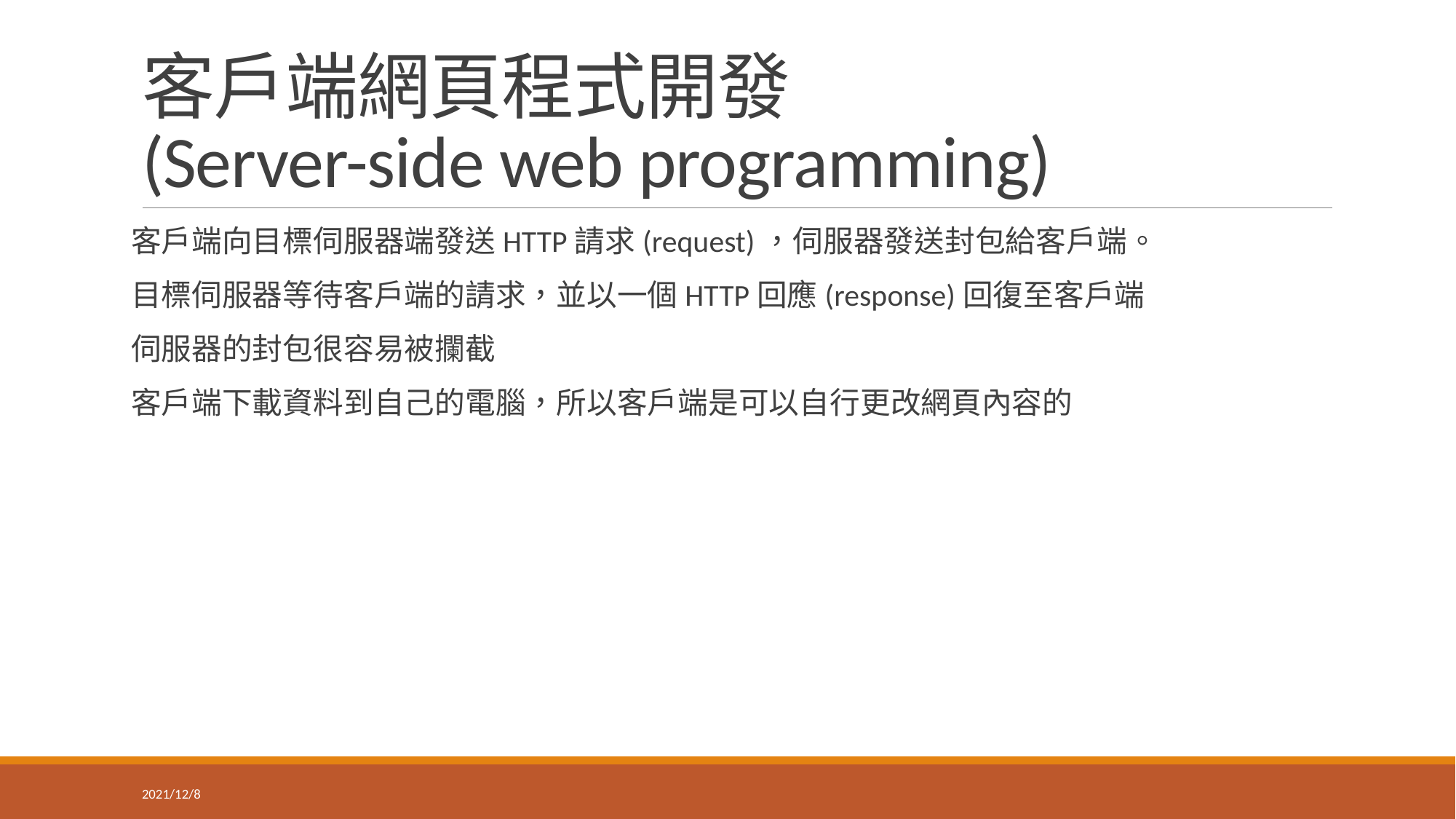

# 客戶端網頁程式開發 (Server-side web programming)
客戶端向目標伺服器端發送HTTP請求(request)，伺服器發送封包給客戶端。
目標伺服器等待客戶端的請求，並以一個HTTP回應(response)回復至客戶端
伺服器的封包很容易被攔截
客戶端下載資料到自己的電腦，所以客戶端是可以自行更改網頁內容的

2021/12/8